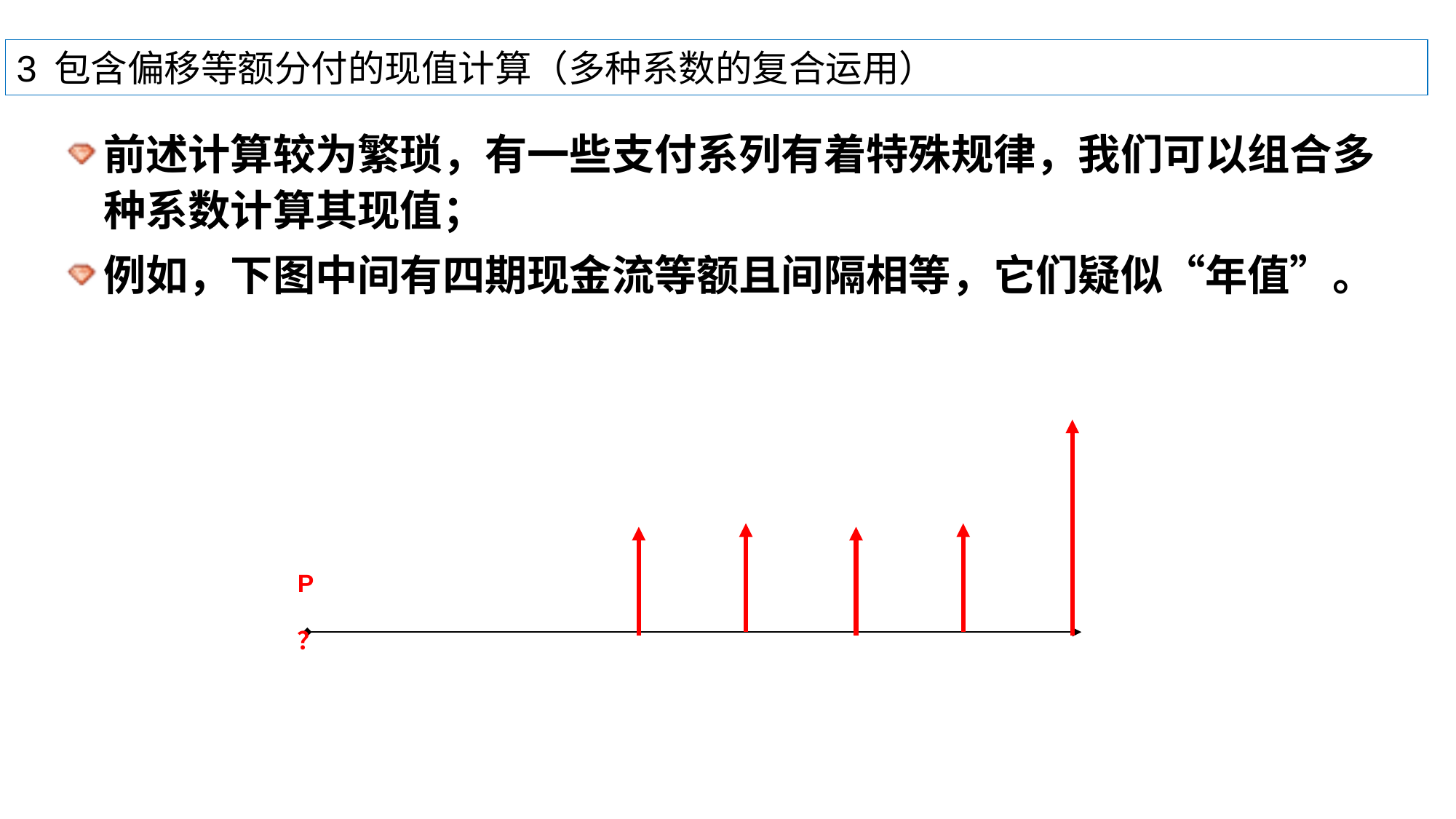

# 3 包含偏移等额分付的现值计算（多种系数的复合运用）
前述计算较为繁琐，有一些支付系列有着特殊规律，我们可以组合多种系数计算其现值；
例如，下图中间有四期现金流等额且间隔相等，它们疑似“年值”。
P？